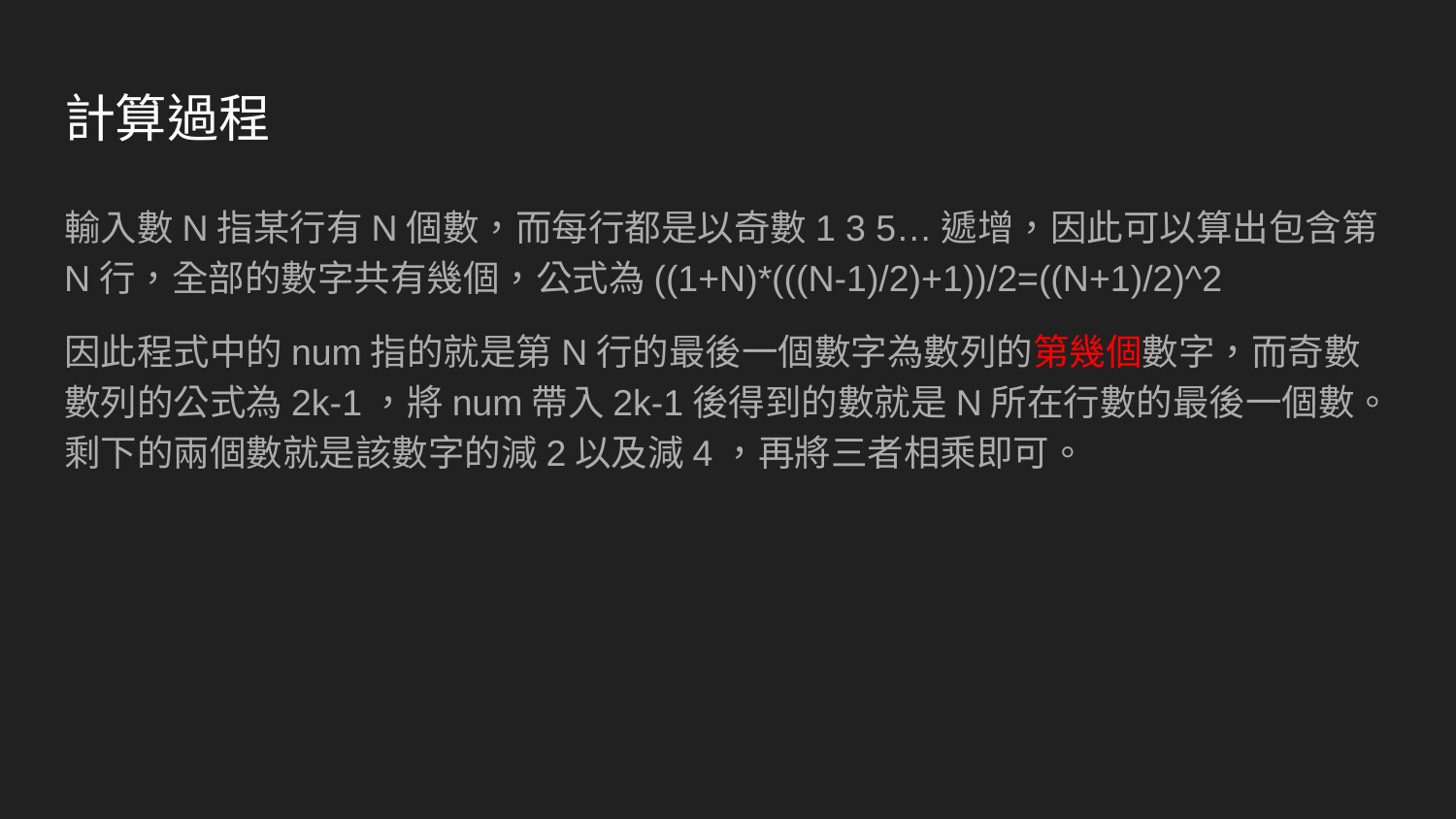

# 計算過程
輸入數N指某行有N個數，而每行都是以奇數1 3 5…遞增，因此可以算出包含第N行，全部的數字共有幾個，公式為((1+N)*(((N-1)/2)+1))/2=((N+1)/2)^2
因此程式中的num指的就是第N行的最後一個數字為數列的第幾個數字，而奇數數列的公式為2k-1，將num帶入2k-1後得到的數就是N所在行數的最後一個數。剩下的兩個數就是該數字的減2以及減4，再將三者相乘即可。